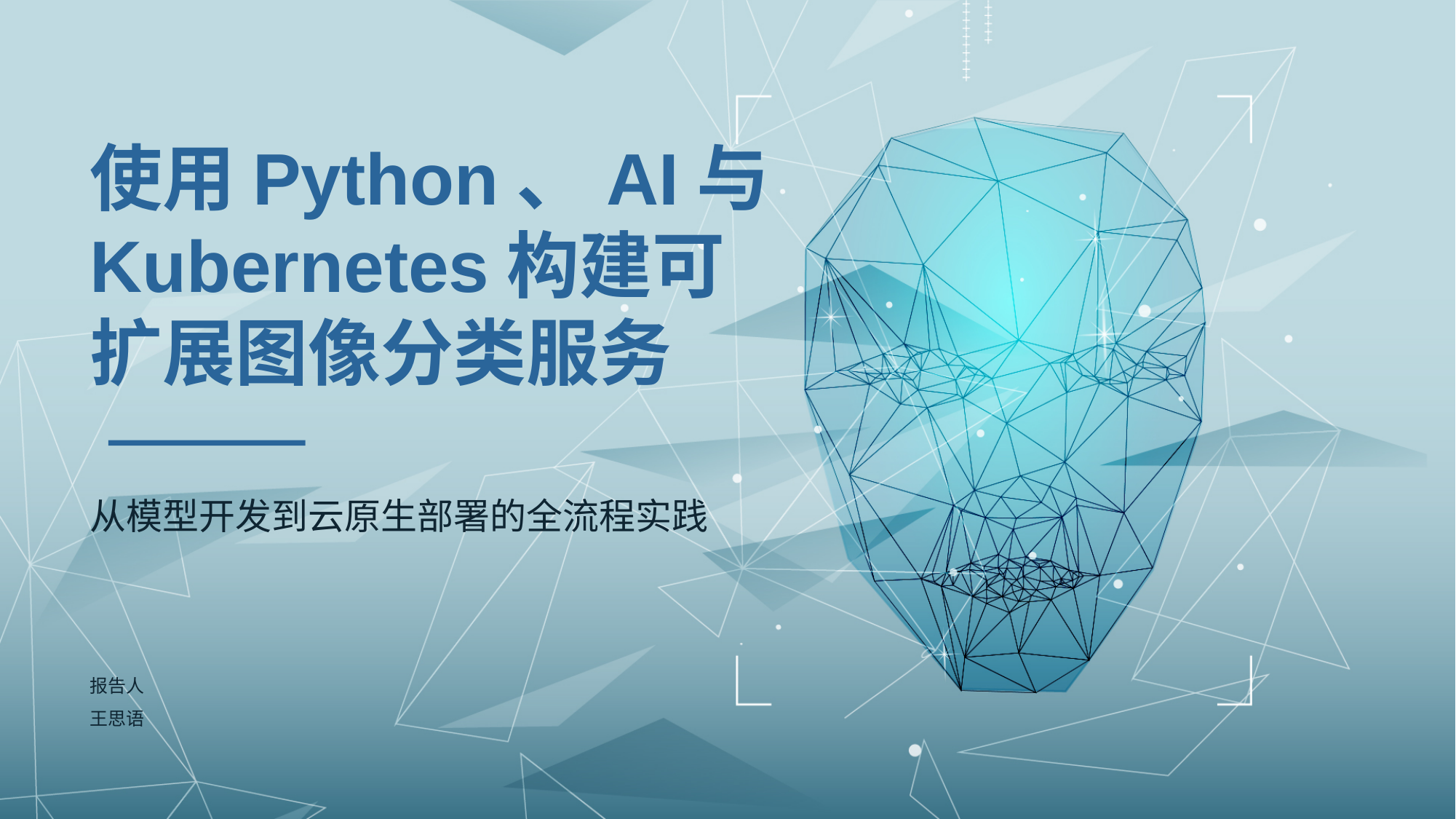

# 使用Python、AI与Kubernetes构建可扩展图像分类服务
从模型开发到云原生部署的全流程实践
报告人
王思语